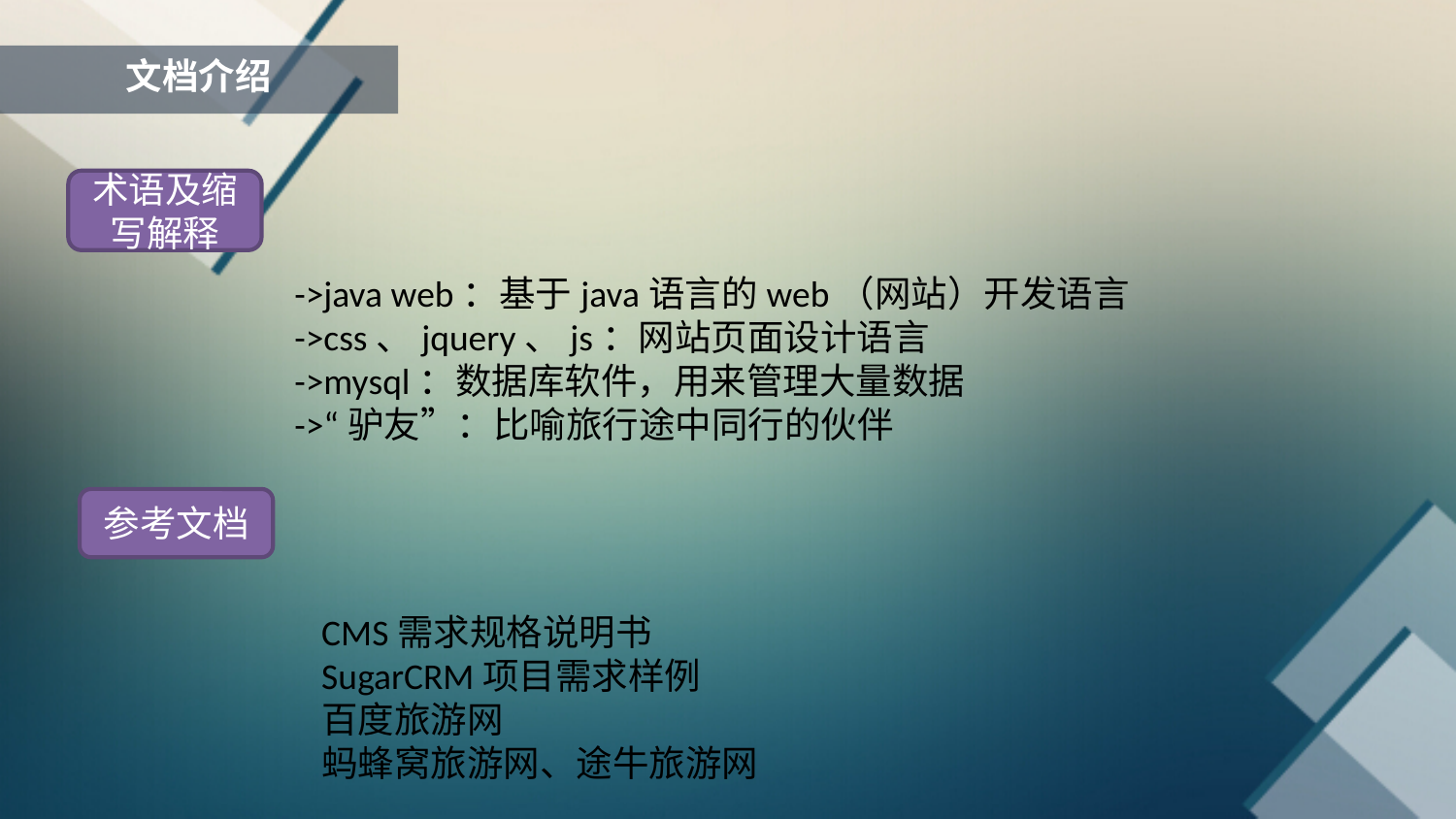

文档介绍
术语及缩写解释
->java web：基于java语言的web（网站）开发语言
->css、jquery、js：网站页面设计语言
->mysql：数据库软件，用来管理大量数据
->“驴友”：比喻旅行途中同行的伙伴
参考文档
CMS需求规格说明书
SugarCRM项目需求样例
百度旅游网
蚂蜂窝旅游网、途牛旅游网